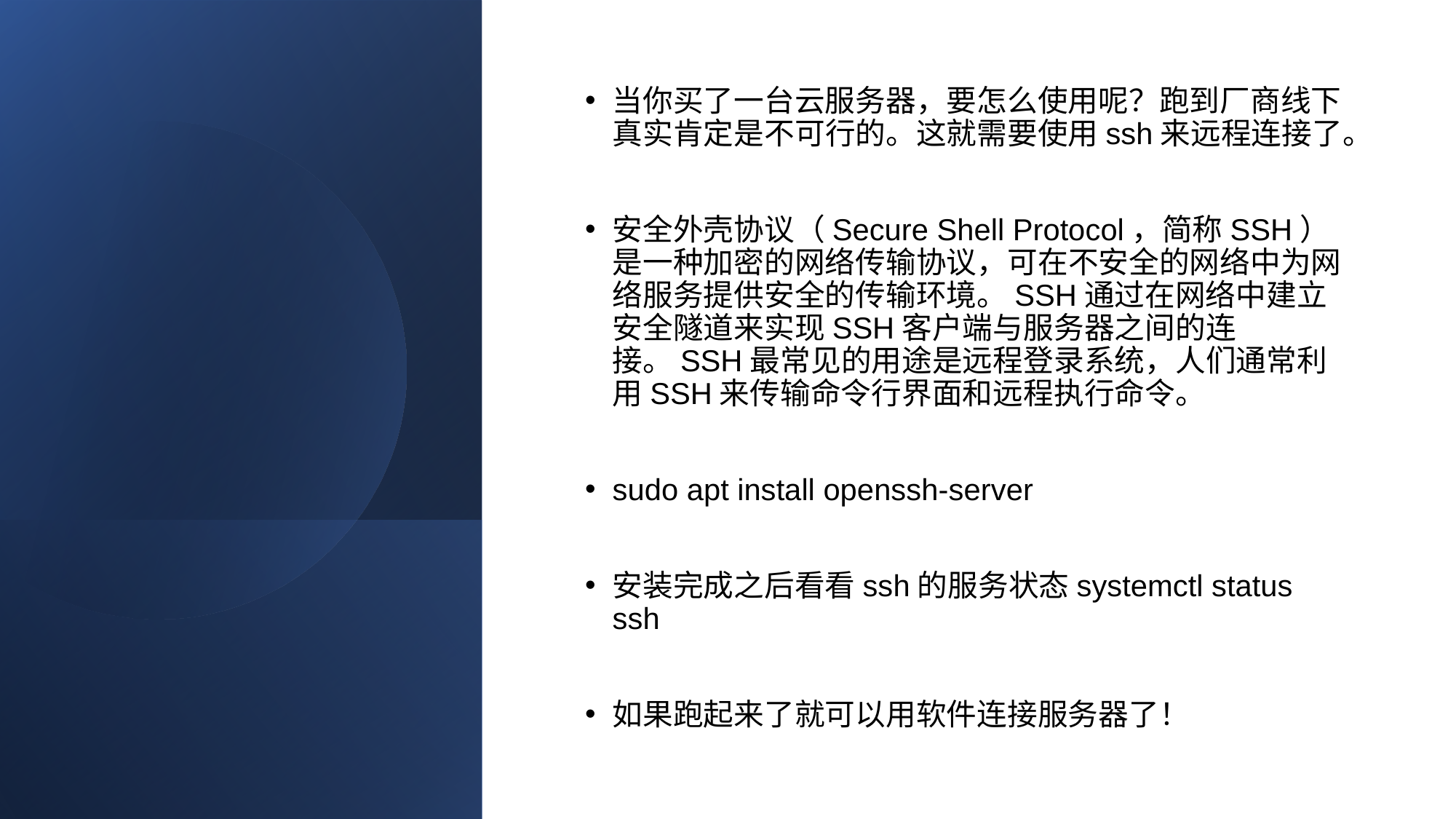

当你买了一台云服务器，要怎么使用呢？跑到厂商线下真实肯定是不可行的。这就需要使用ssh来远程连接了。

安全外壳协议（Secure Shell Protocol，简称SSH）是一种加密的网络传输协议，可在不安全的网络中为网络服务提供安全的传输环境。SSH通过在网络中建立安全隧道来实现SSH客户端与服务器之间的连接。SSH最常见的用途是远程登录系统，人们通常利用SSH来传输命令行界面和远程执行命令。

sudo apt install openssh-server

安装完成之后看看ssh的服务状态systemctl status ssh

如果跑起来了就可以用软件连接服务器了！